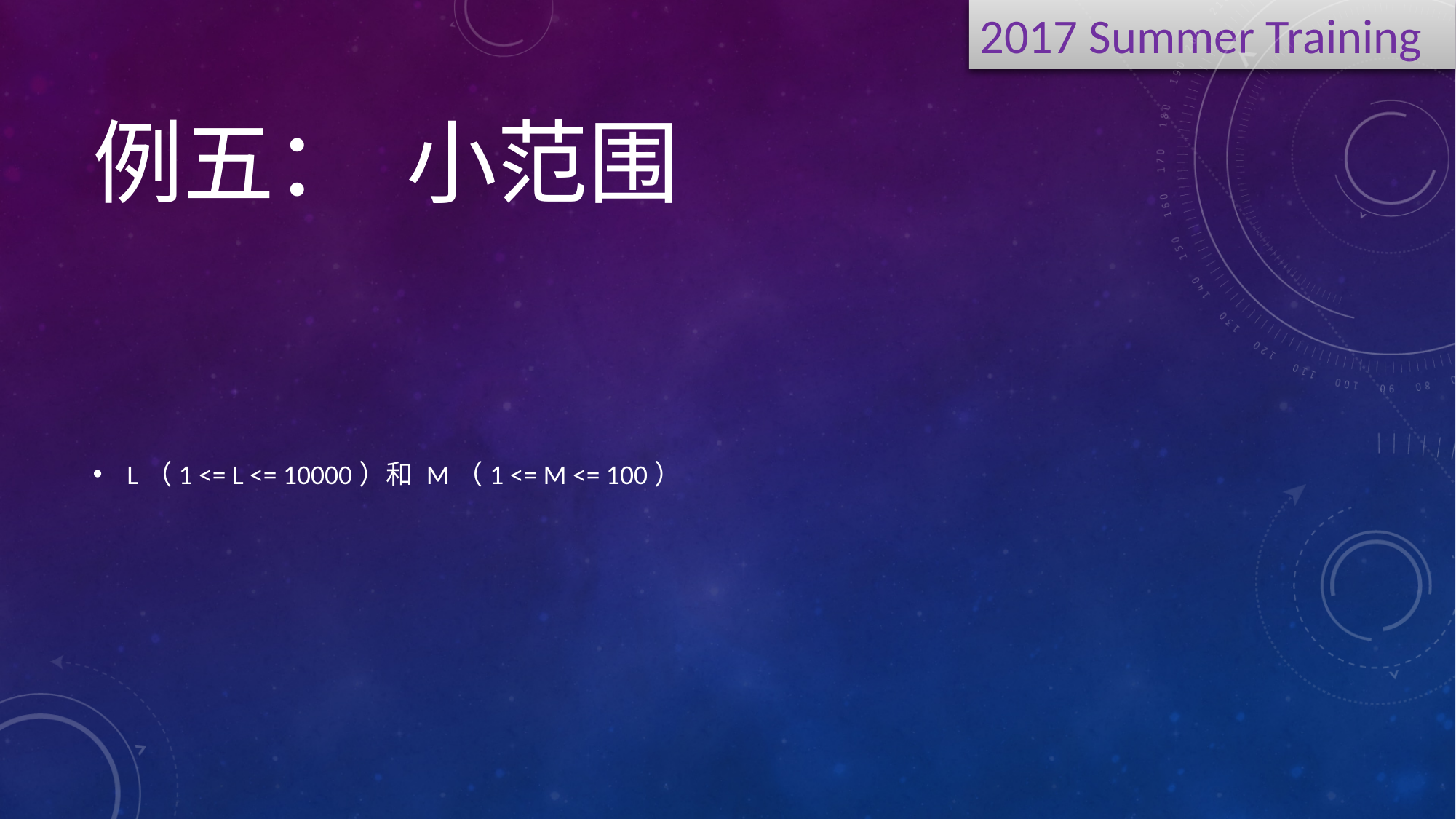

# 例五：  小范围
L（1 <= L <= 10000）和 M（1 <= M <= 100）